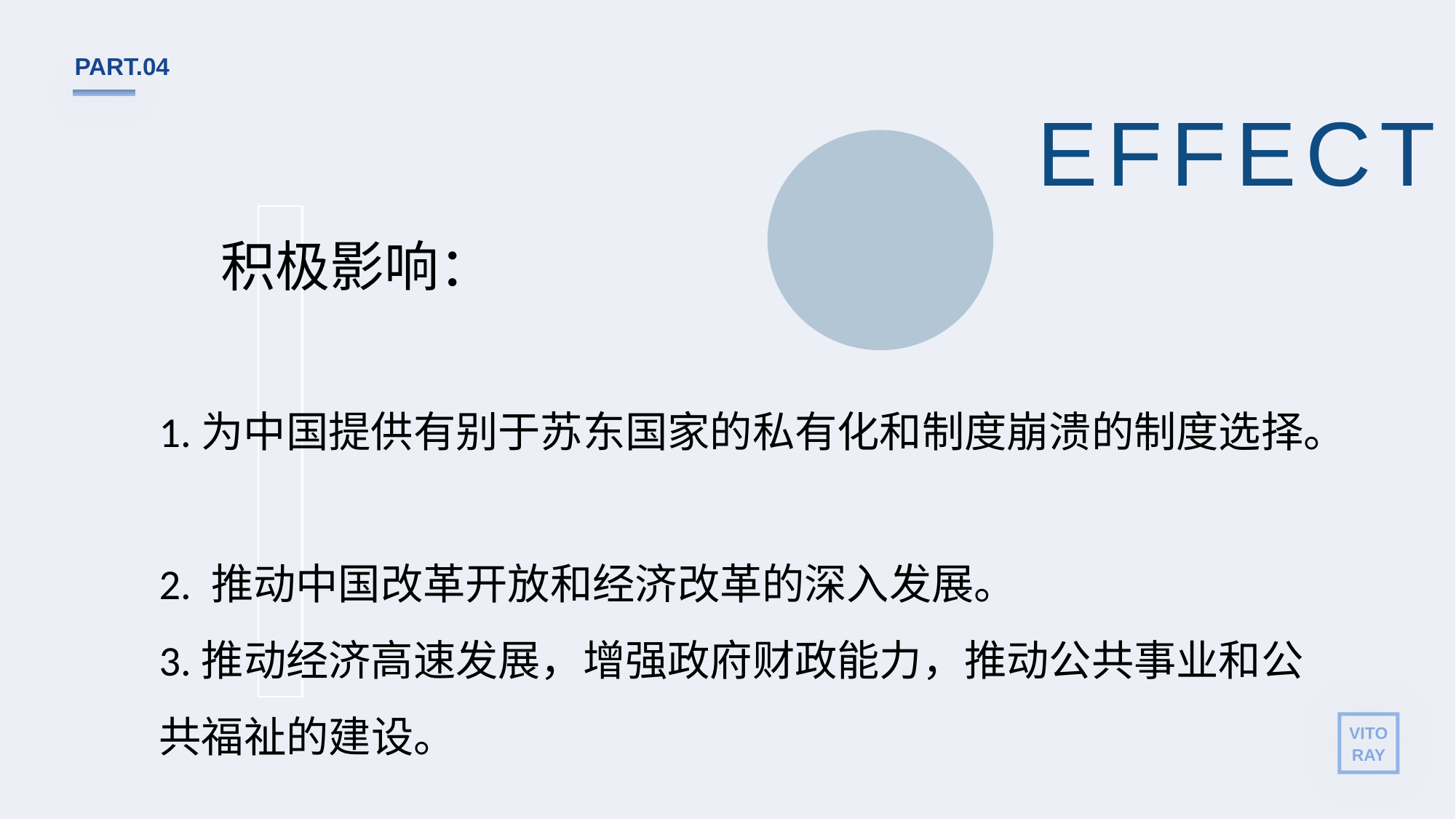

EFFECT
PART.04

积极影响：

1.为中国提供有别于苏东国家的私有化和制度崩溃的制度选择。
2. 推动中国改革开放和经济改革的深入发展。
3.推动经济高速发展，增强政府财政能力，推动公共事业和公共福祉的建设。

VITO
RAY